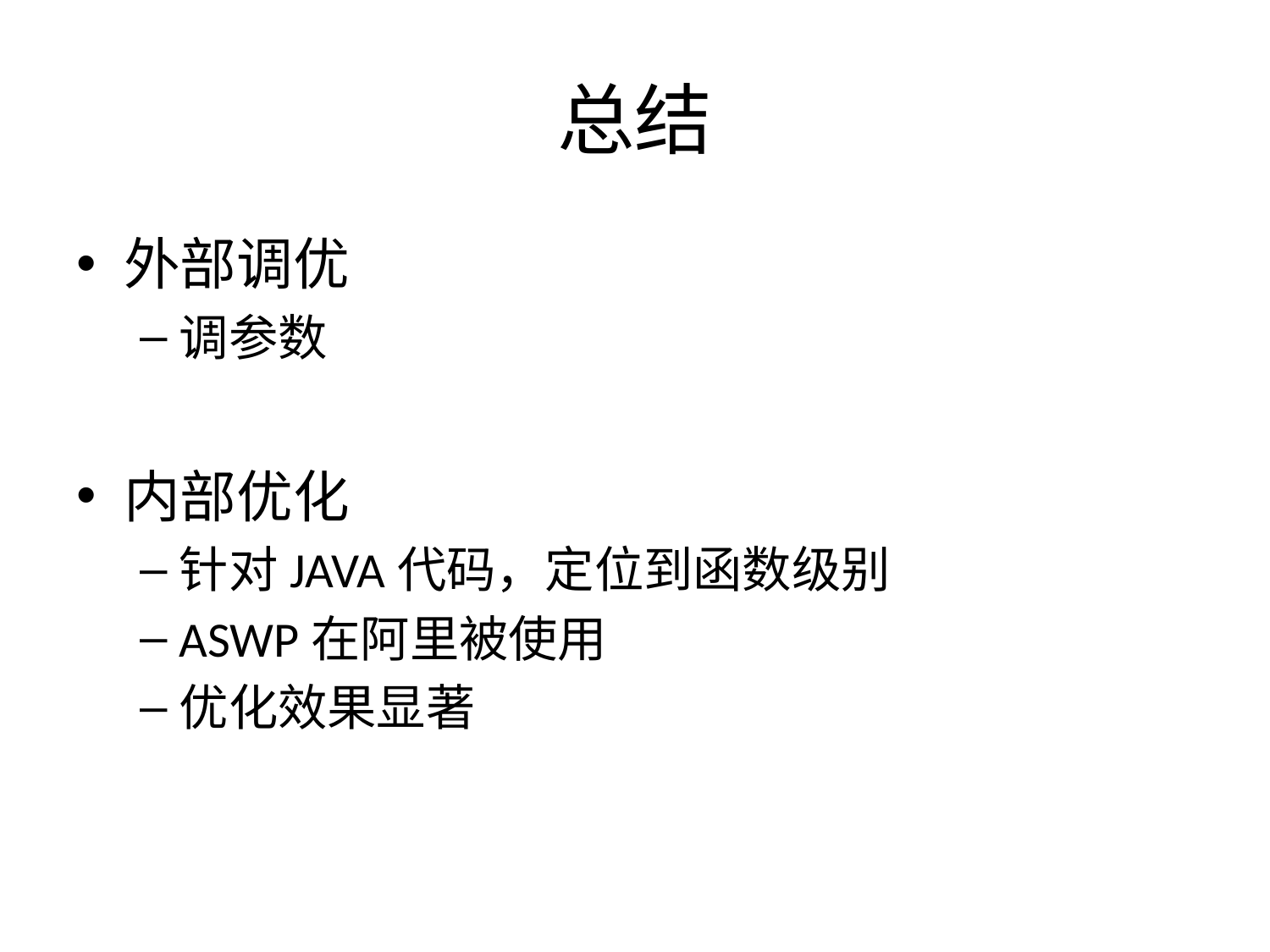

# 总结
外部调优
调参数

内部优化
针对JAVA代码，定位到函数级别
ASWP在阿里被使用
优化效果显著